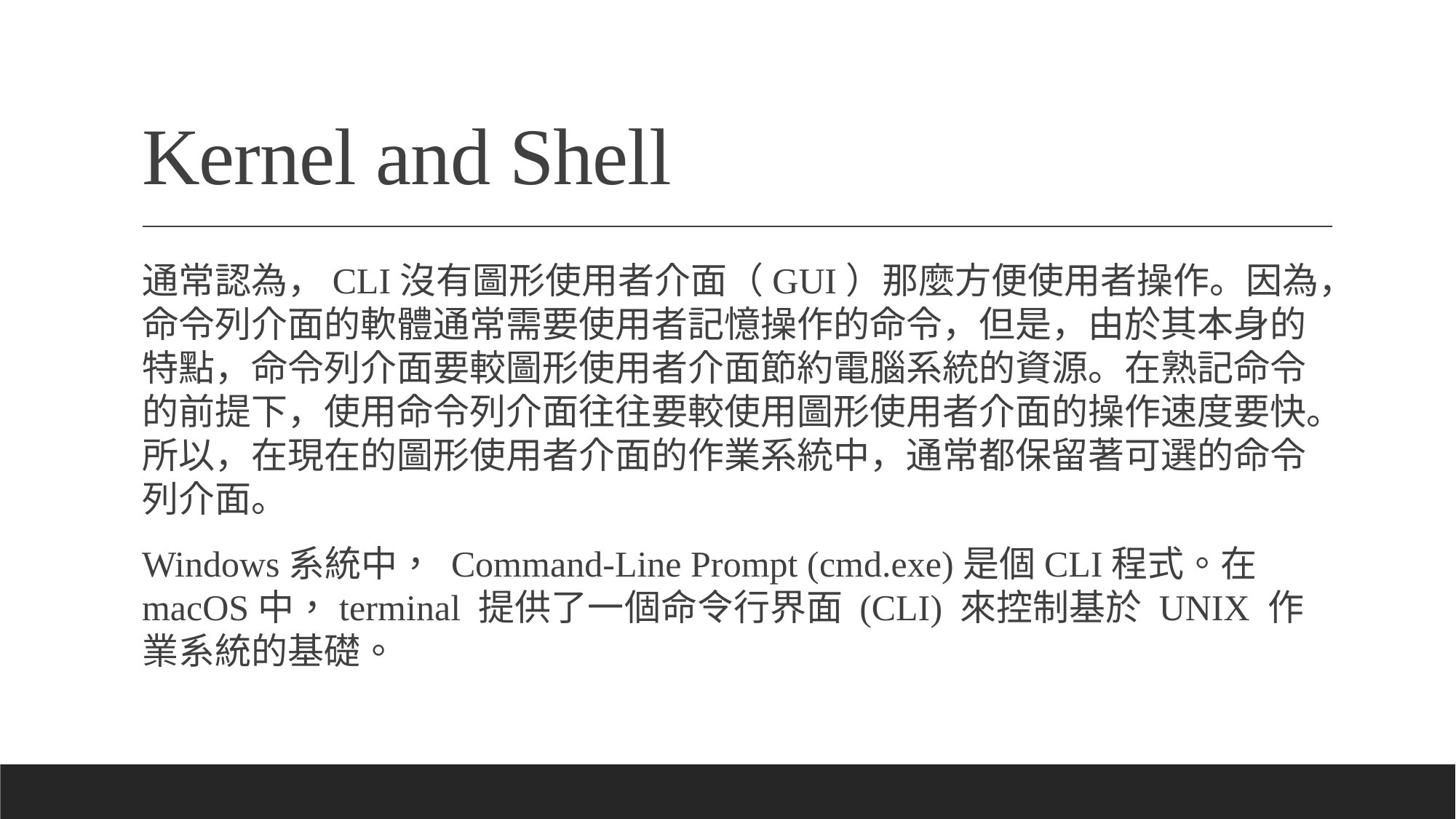

# Kernel and Shell
通常認為，CLI沒有圖形使用者介面（GUI）那麼方便使用者操作。因為，命令列介面的軟體通常需要使用者記憶操作的命令，但是，由於其本身的特點，命令列介面要較圖形使用者介面節約電腦系統的資源。在熟記命令的前提下，使用命令列介面往往要較使用圖形使用者介面的操作速度要快。所以，在現在的圖形使用者介面的作業系統中，通常都保留著可選的命令列介面。
Windows系統中， Command-Line Prompt (cmd.exe)是個CLI程式。在macOS中，terminal 提供了一個命令行界面 (CLI) 來控制基於 UNIX 作業系統的基礎。